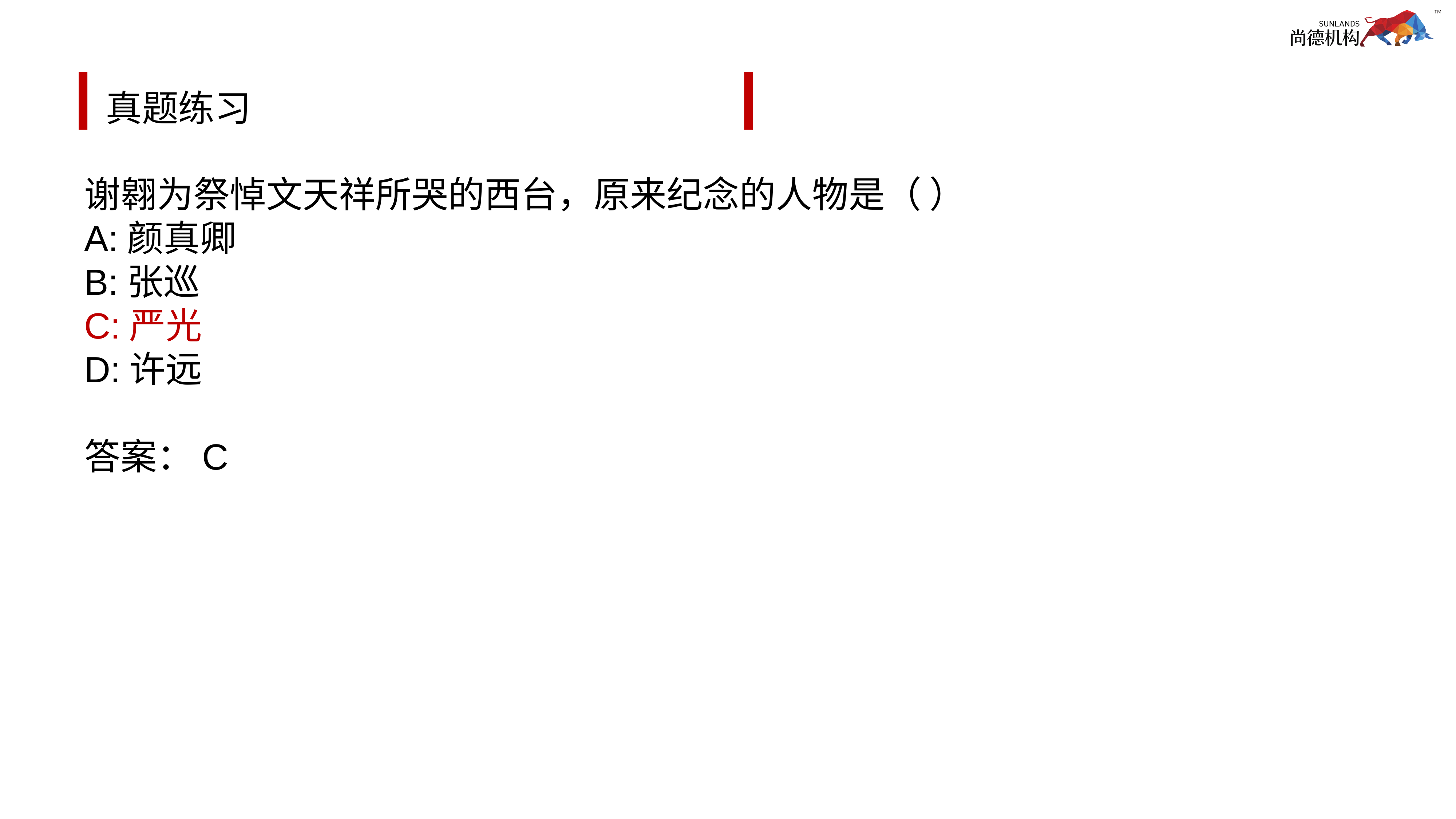

# 真题练习
谢翱为祭悼文天祥所哭的西台，原来纪念的人物是（ ）
A:颜真卿
B:张巡
C:严光
D:许远

答案：C